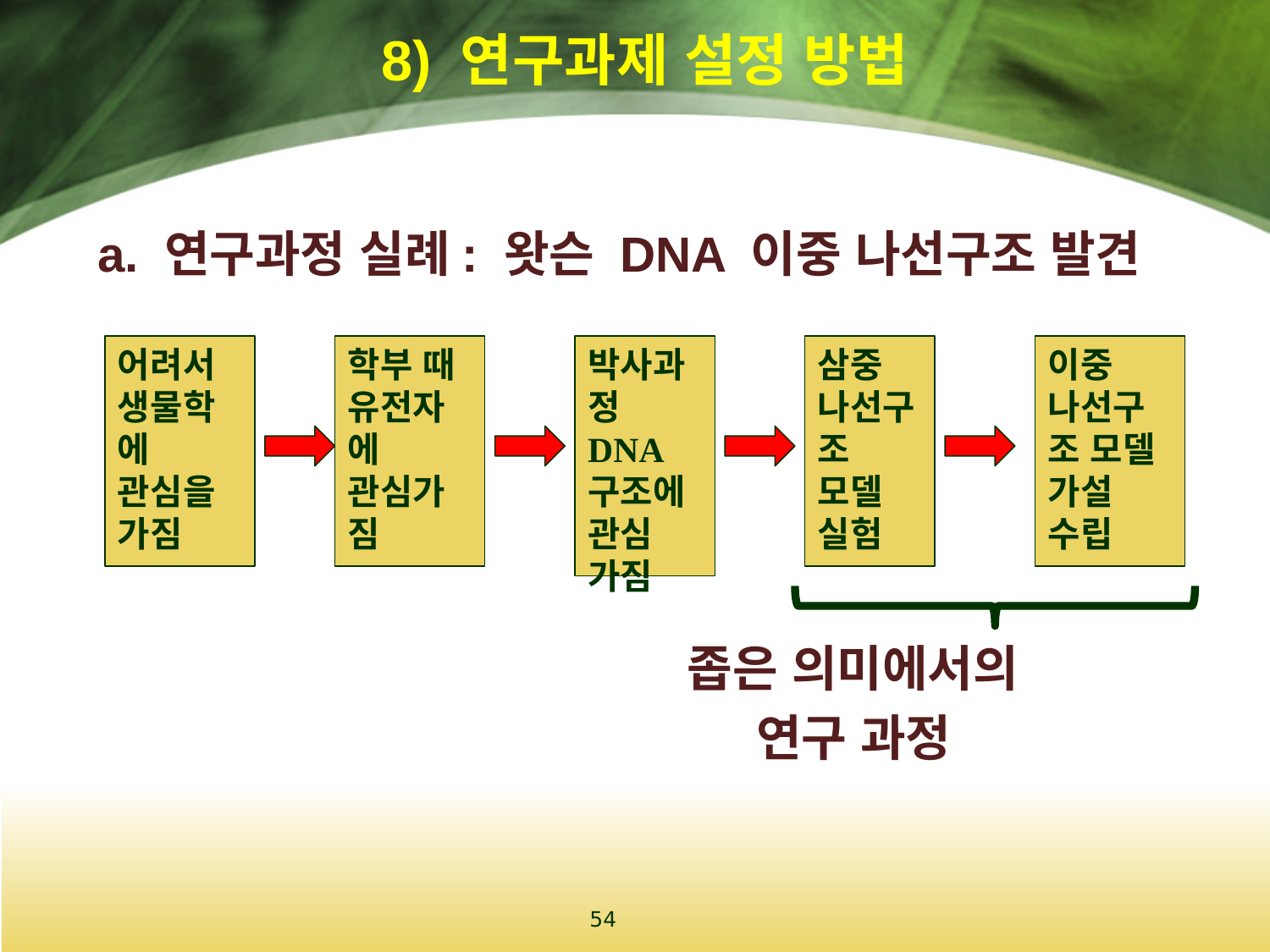

# 8) 연구과제 설정 방법
a. 연구과정 실례: 왓슨 DNA 이중 나선구조 발견

                                          좁은 의미에서의
                                               연구 과정

어려서 생물학에 관심을 가짐
학부 때 유전자에 관심가짐
박사과정DNA구조에 관심 가짐
삼중 나선구조 모델
실험
이중 나선구조 모델 가설 수립

54